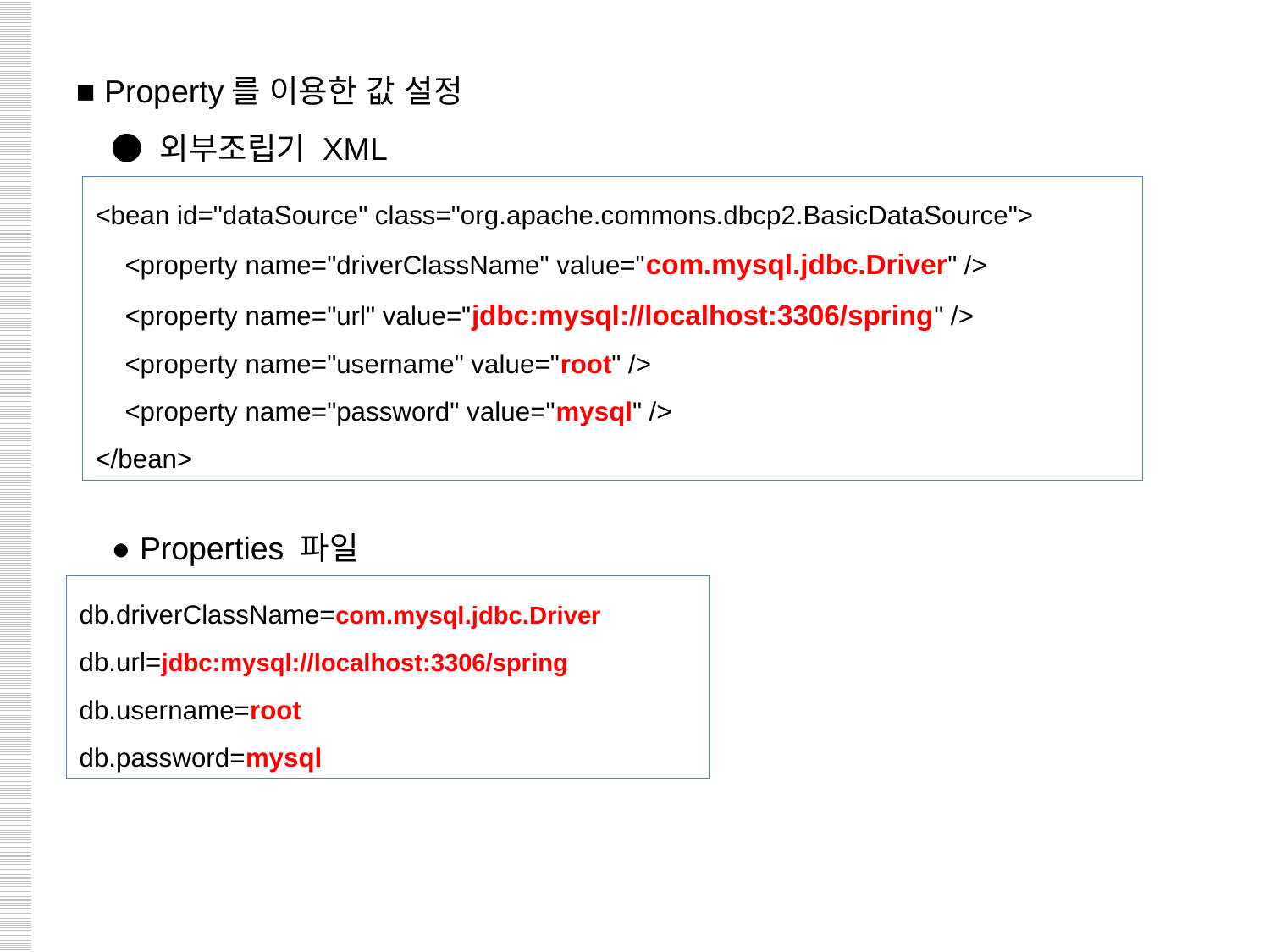

■ Property를 이용한 값 설정
    ● 외부조립기 XML

    ● Properties 파일
<bean id="dataSource" class="org.apache.commons.dbcp2.BasicDataSource">
    <property name="driverClassName" value="com.mysql.jdbc.Driver" />
    <property name="url" value="jdbc:mysql://localhost:3306/spring" />
    <property name="username" value="root" />
    <property name="password" value="mysql" />
</bean>
db.driverClassName=com.mysql.jdbc.Driver
db.url=jdbc:mysql://localhost:3306/spring
db.username=root
db.password=mysql